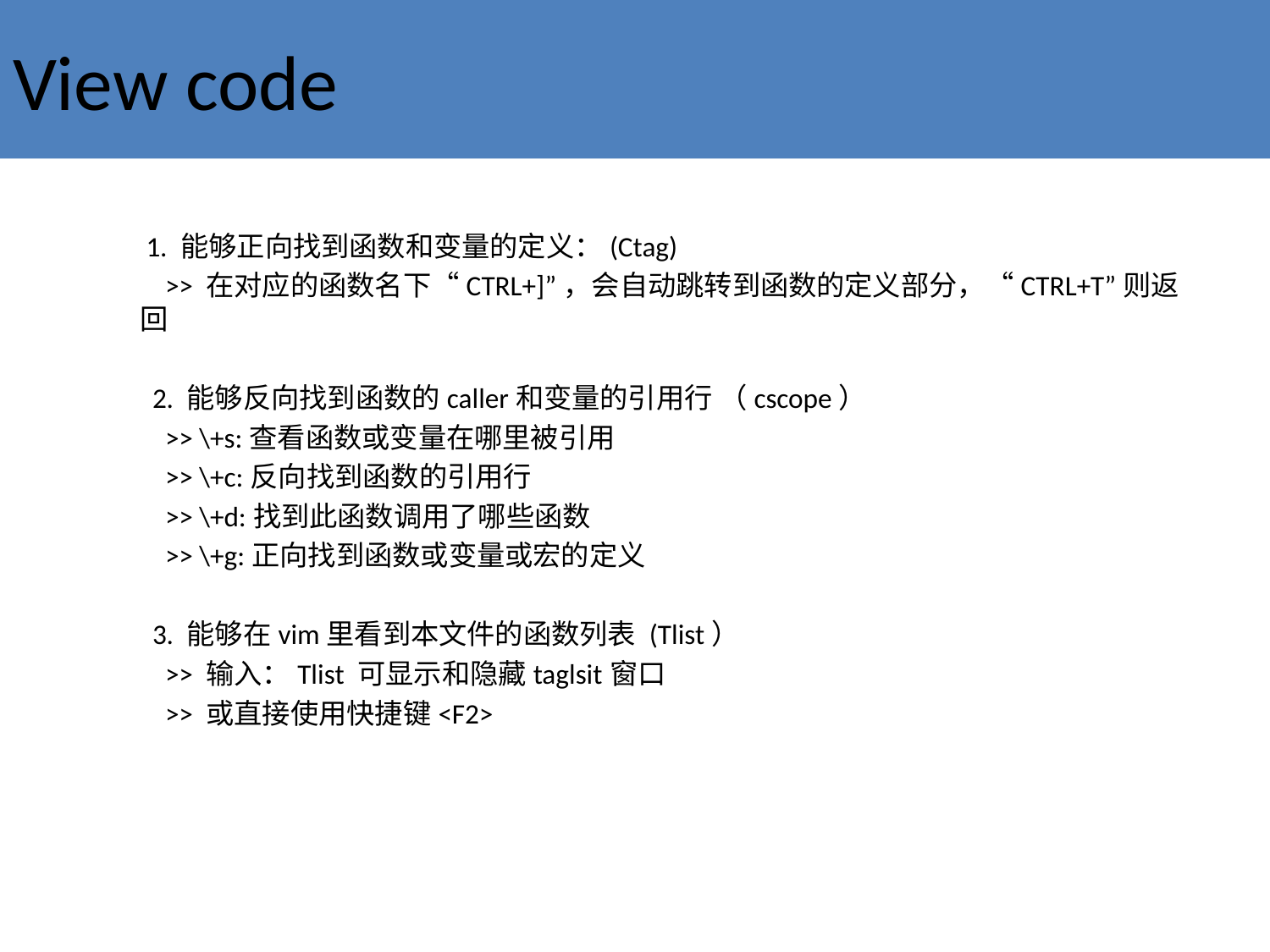

# View code
 1. 能够正向找到函数和变量的定义：(Ctag)
    >> 在对应的函数名下“CTRL+]”，会自动跳转到函数的定义部分，“CTRL+T”则返回

  2. 能够反向找到函数的caller和变量的引用行 （cscope）
    >> \+s:查看函数或变量在哪里被引用
    >> \+c:反向找到函数的引用行
    >> \+d:找到此函数调用了哪些函数
    >> \+g:正向找到函数或变量或宏的定义

  3. 能够在vim里看到本文件的函数列表 (Tlist）
    >> 输入：Tlist 可显示和隐藏taglsit窗口
    >> 或直接使用快捷键<F2>